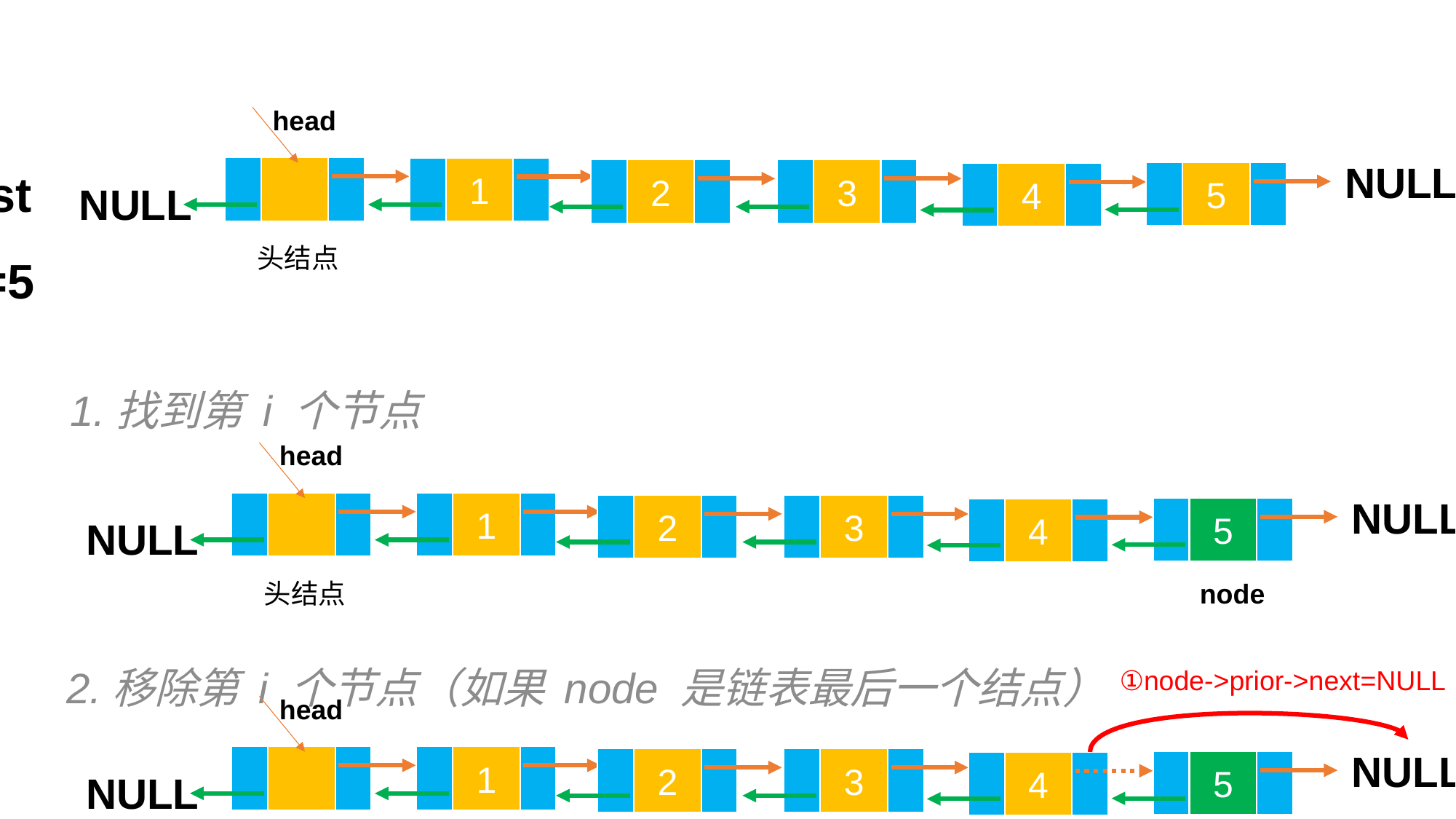

head
NULL

1

list

2

3

5

4

NULL
头结点
i=5
1.找到第 i 个节点
head
NULL

1

2

3

5

4

NULL
头结点
node
2.移除第 i 个节点（如果 node 是链表最后一个结点）
①node->prior->next=NULL
head
NULL

1

2

3

5

4

NULL
头结点
node